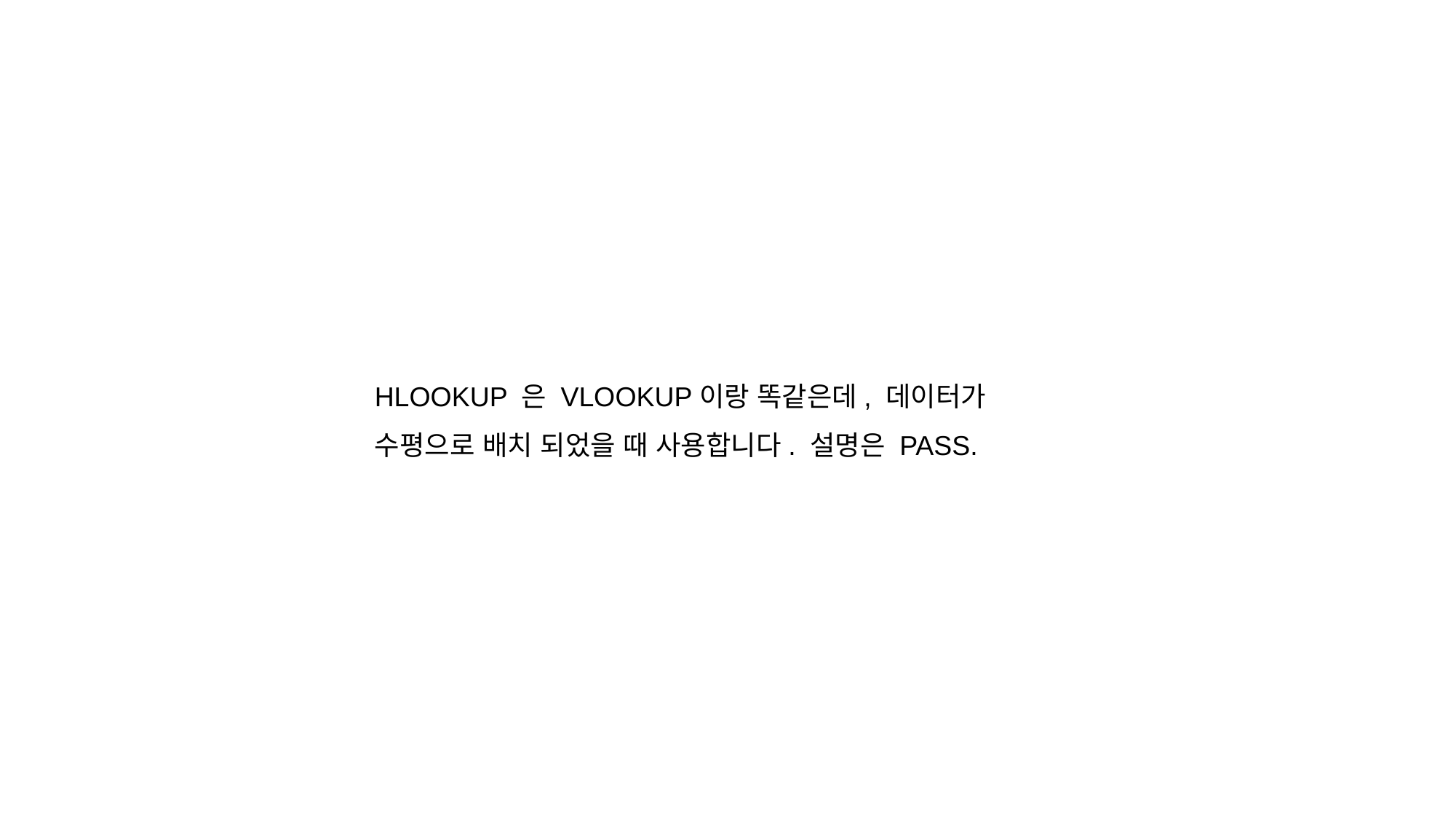

HLOOKUP 은 VLOOKUP이랑 똑같은데, 데이터가 수평으로 배치 되었을 때 사용합니다. 설명은 PASS.